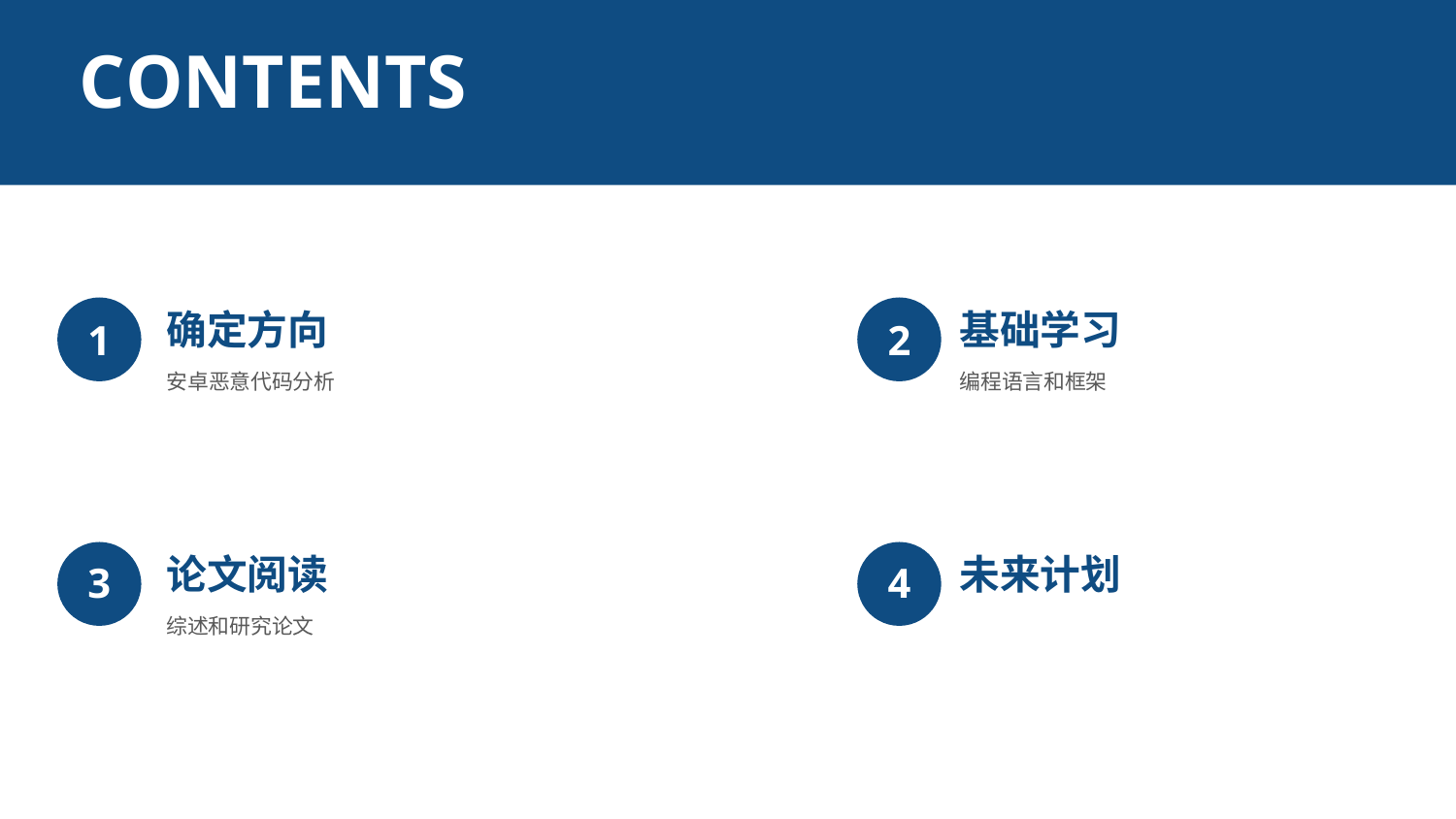

CONTENTS

确定方向

基础学习
1
2
安卓恶意代码分析
编程语言和框架

论文阅读
未来计划
3
4
综述和研究论文